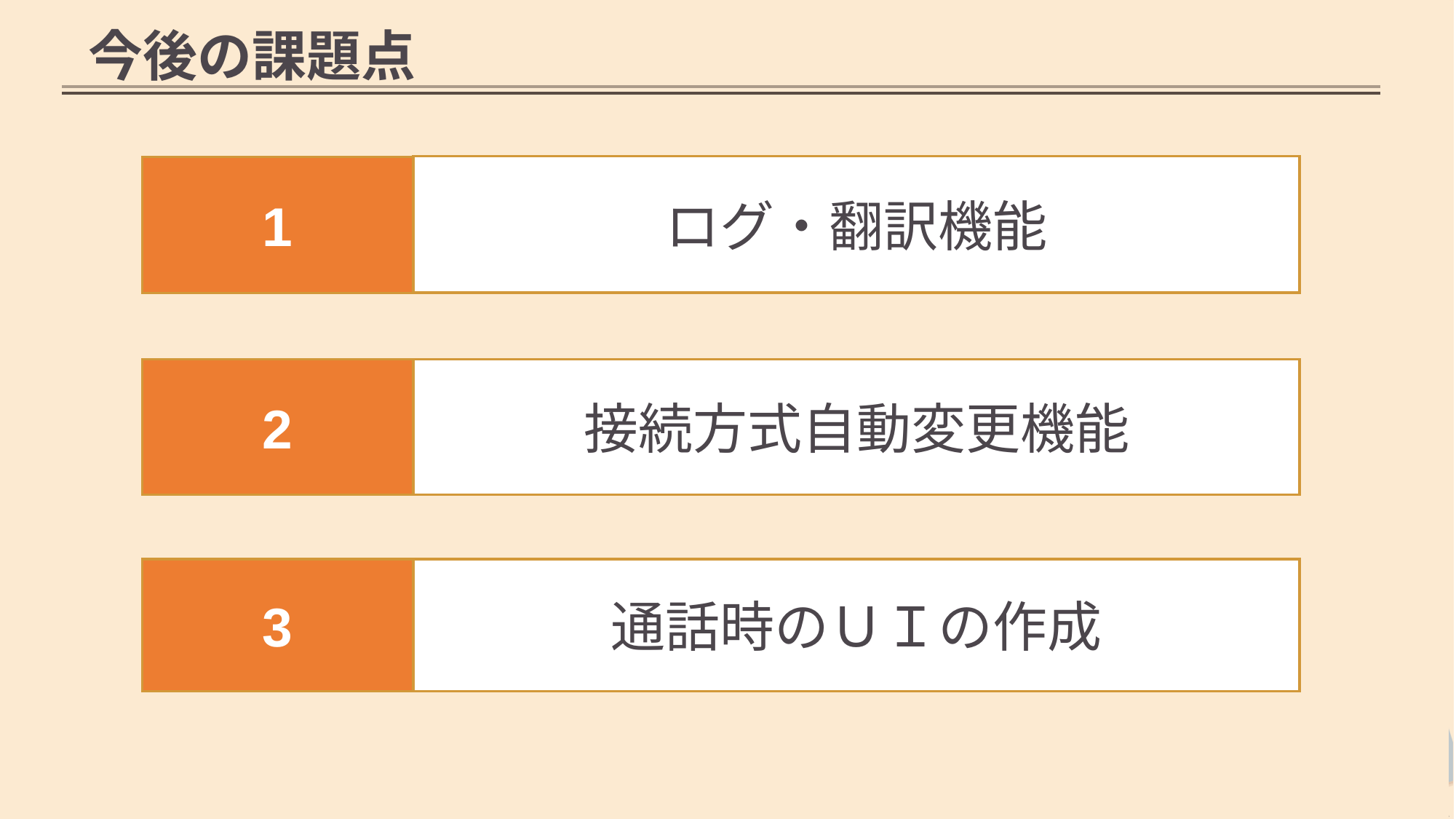

今後の課題点
ログ・翻訳機能
1
接続方式自動変更機能
2
通話時のＵＩの作成
3